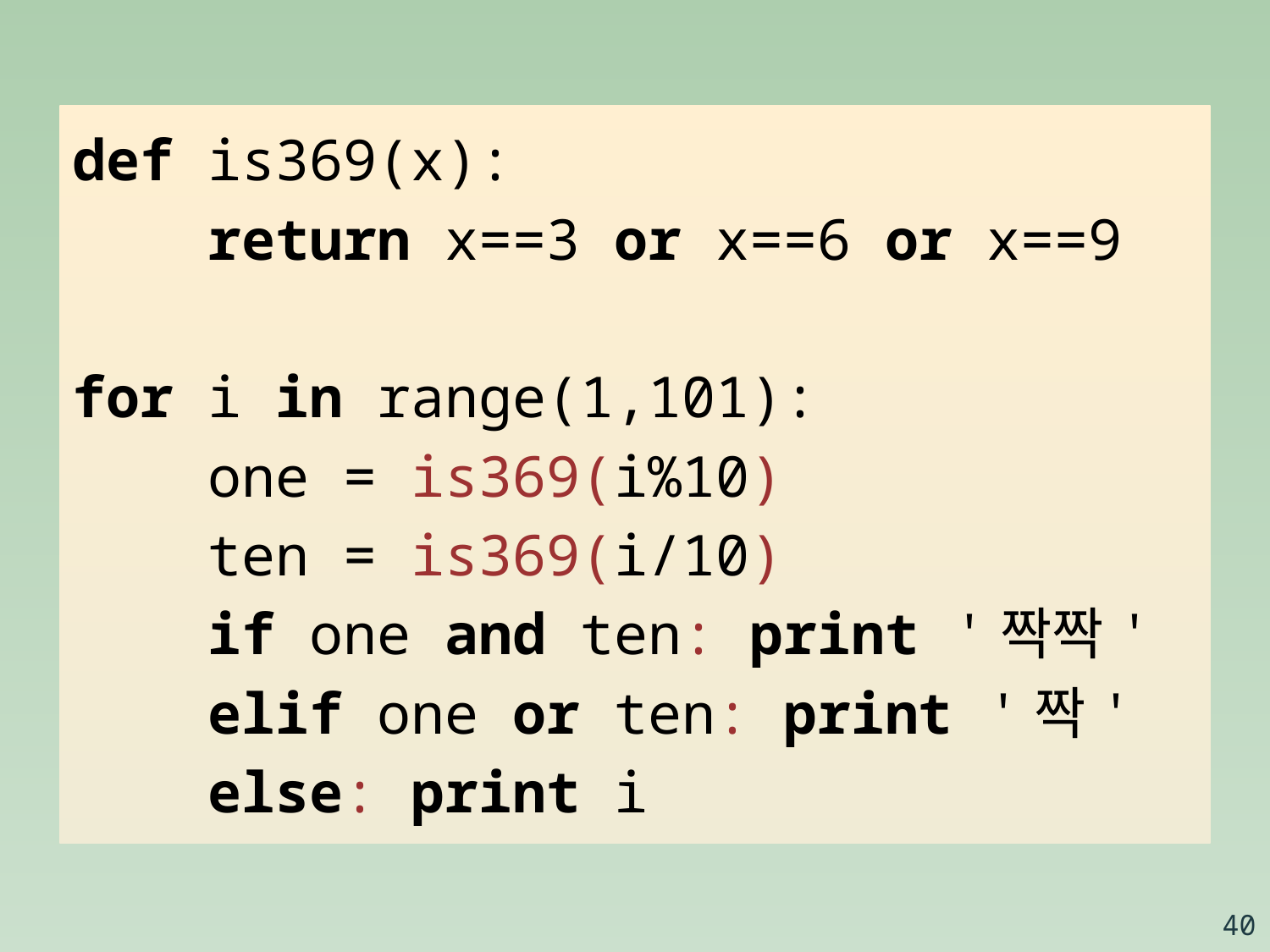

def is369(x):
    return x==3 or x==6 or x==9

for i in range(1,101):
    one = is369(i%10)
    ten = is369(i/10)
    if one and ten: print '짝짝'
    elif one or ten: print '짝'
    else: print i
40